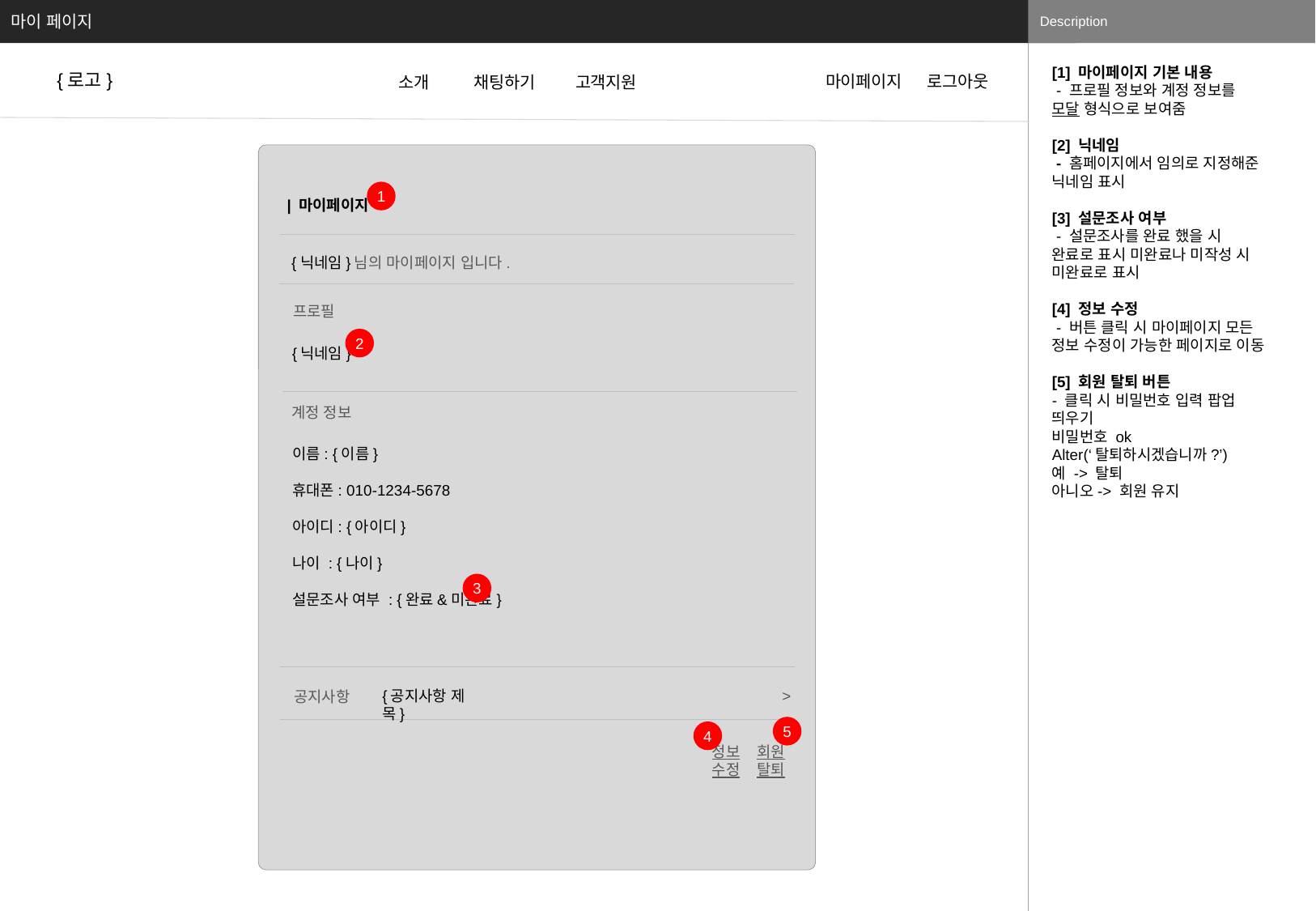

설명
마이페이지
마이 페이지
Description

[1] 마이페이지 기본 내용
 - 프로필 정보와 계정 정보를 모달 형식으로 보여줌

[2] 닉네임
 - 홈페이지에서 임의로 지정해준 닉네임 표시

[3] 설문조사 여부
 - 설문조사를 완료 했을 시 완료로 표시 미완료나 미작성 시 미완료로 표시

[4] 정보 수정
 - 버튼 클릭 시 마이페이지 모든 정보 수정이 가능한 페이지로 이동

[5] 회원 탈퇴 버튼
- 클릭 시 비밀번호 입력 팝업 띄우기
비밀번호 ok
Alter(‘탈퇴하시겠습니까?’)
예 -> 탈퇴
아니오-> 회원 유지

{로고}
마이페이지
로그아웃
소개
채팅하기
고객지원

1
| 마이페이지
{닉네임}님의 마이페이지 입니다.
프로필
2
{닉네임}
계정 정보
이름: {이름}

휴대폰: 010-1234-5678

아이디: {아이디}

나이 : {나이}

설문조사 여부 : {완료&미완료}

3
{공지사항 제목}
>
공지사항
5
4
정보 수정
회원 탈퇴